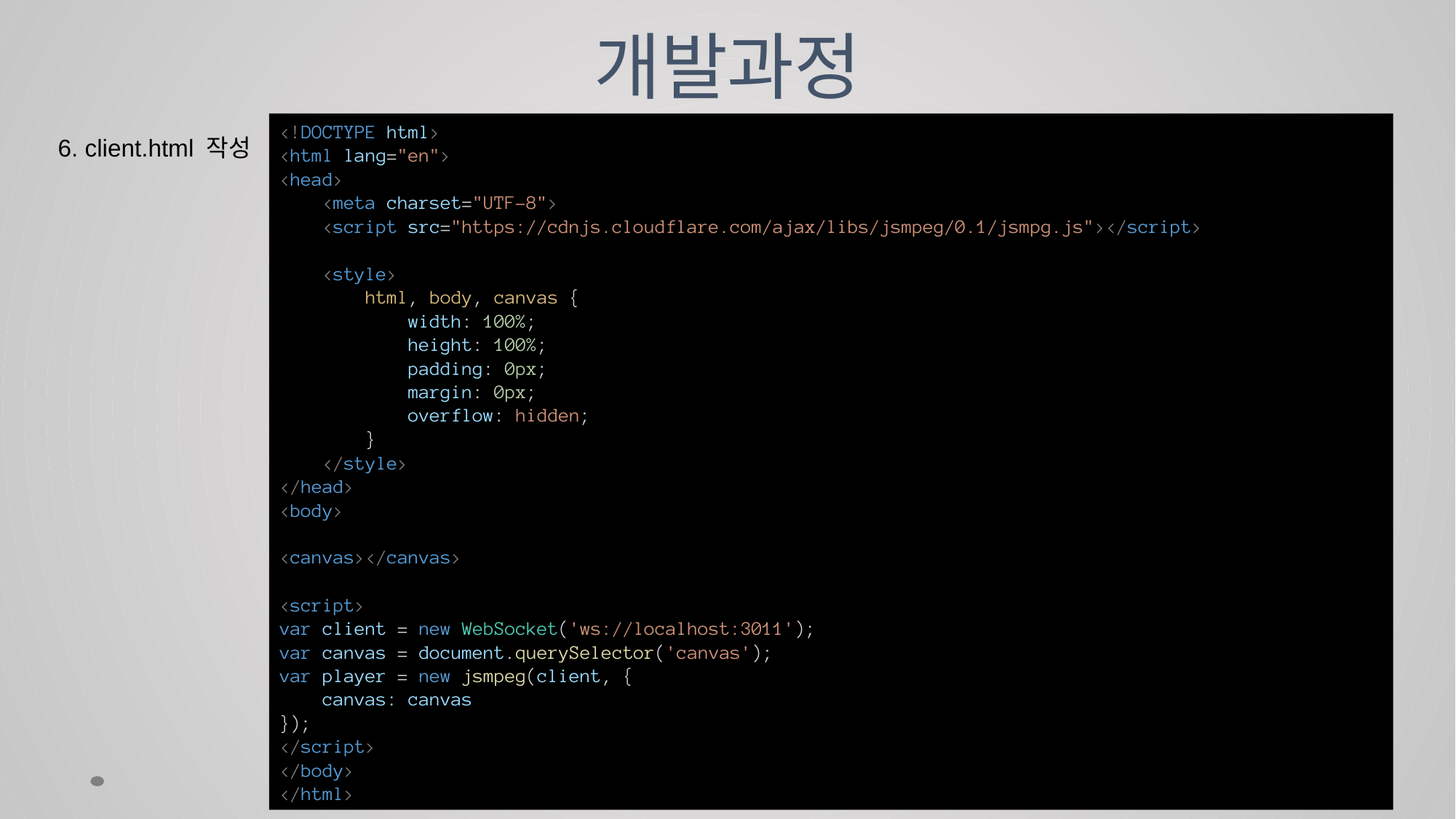

# 개발과정
<!DOCTYPE html>
<html lang="en">
<head>
    <meta charset="UTF-8">
    <script src="https://cdnjs.cloudflare.com/ajax/libs/jsmpeg/0.1/jsmpg.js"></script>
    <style>
        html, body, canvas {
            width: 100%;
            height: 100%;
            padding: 0px;
            margin: 0px;
            overflow: hidden;
        }
    </style>
</head>
<body>
<canvas></canvas>
<script>
var client = new WebSocket('ws://localhost:3011');
var canvas = document.querySelector('canvas');
var player = new jsmpeg(client, {
    canvas: canvas
});
</script>
</body>
</html>
6. client.html 작성